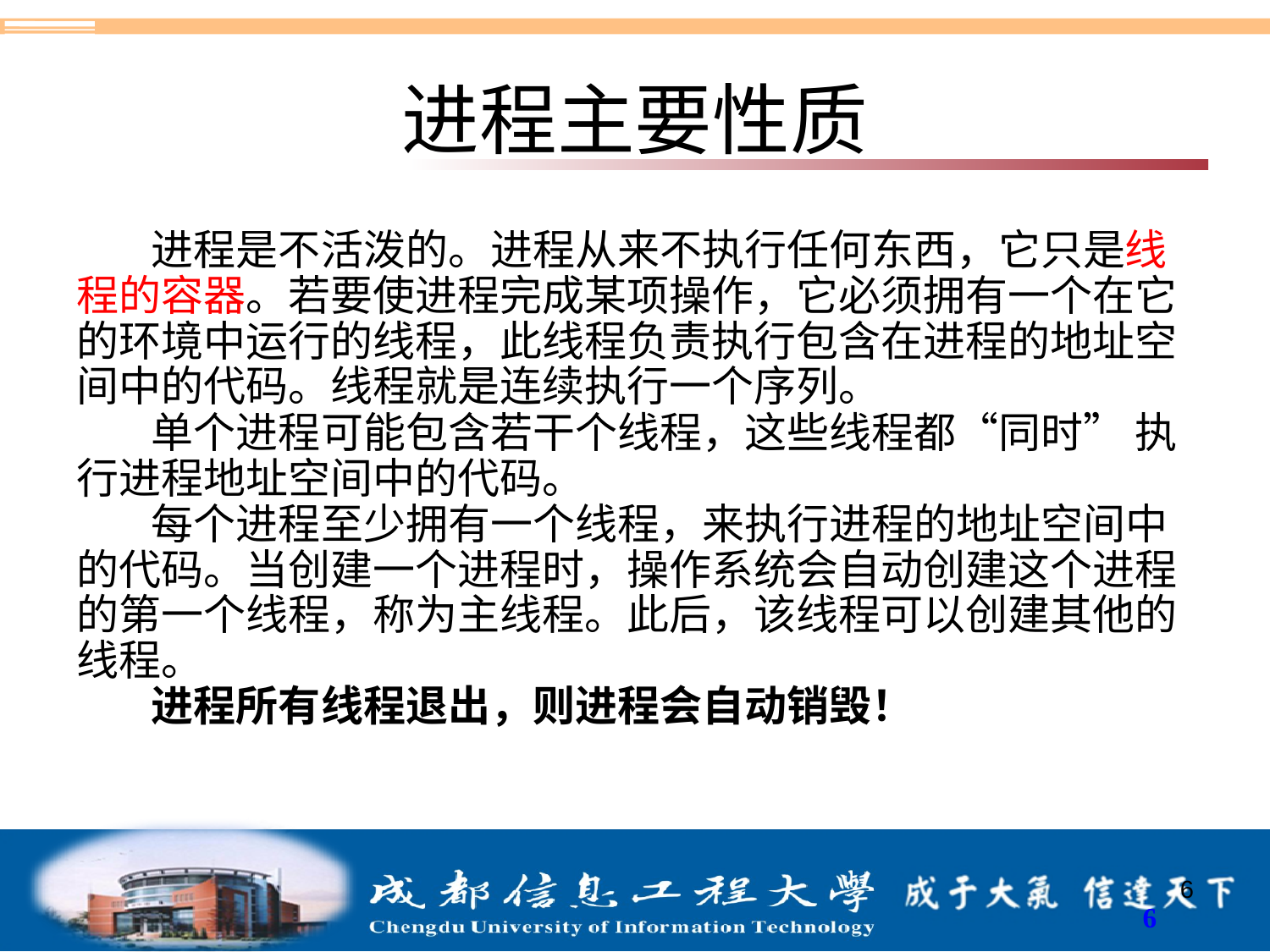

# 进程主要性质
进程是不活泼的。进程从来不执行任何东西，它只是线程的容器。若要使进程完成某项操作，它必须拥有一个在它的环境中运行的线程，此线程负责执行包含在进程的地址空间中的代码。线程就是连续执行一个序列。
单个进程可能包含若干个线程，这些线程都“同时” 执行进程地址空间中的代码。
每个进程至少拥有一个线程，来执行进程的地址空间中的代码。当创建一个进程时，操作系统会自动创建这个进程的第一个线程，称为主线程。此后，该线程可以创建其他的线程。
进程所有线程退出，则进程会自动销毁！